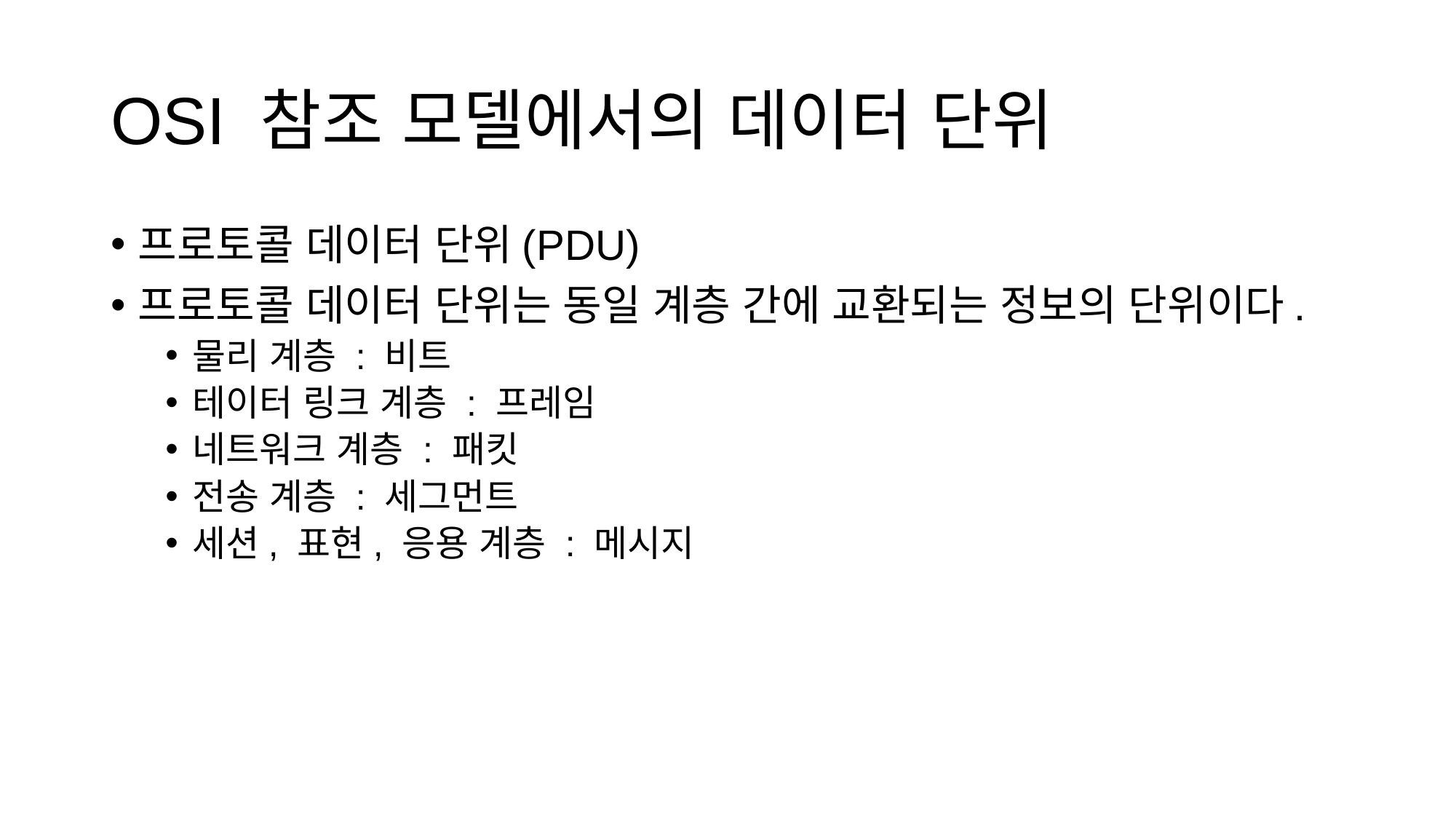

# OSI 참조 모델에서의 데이터 단위
프로토콜 데이터 단위(PDU)
프로토콜 데이터 단위는 동일 계층 간에 교환되는 정보의 단위이다.
물리 계층 : 비트
테이터 링크 계층 : 프레임
네트워크 계층 : 패킷
전송 계층 : 세그먼트
세션, 표현, 응용 계층 : 메시지